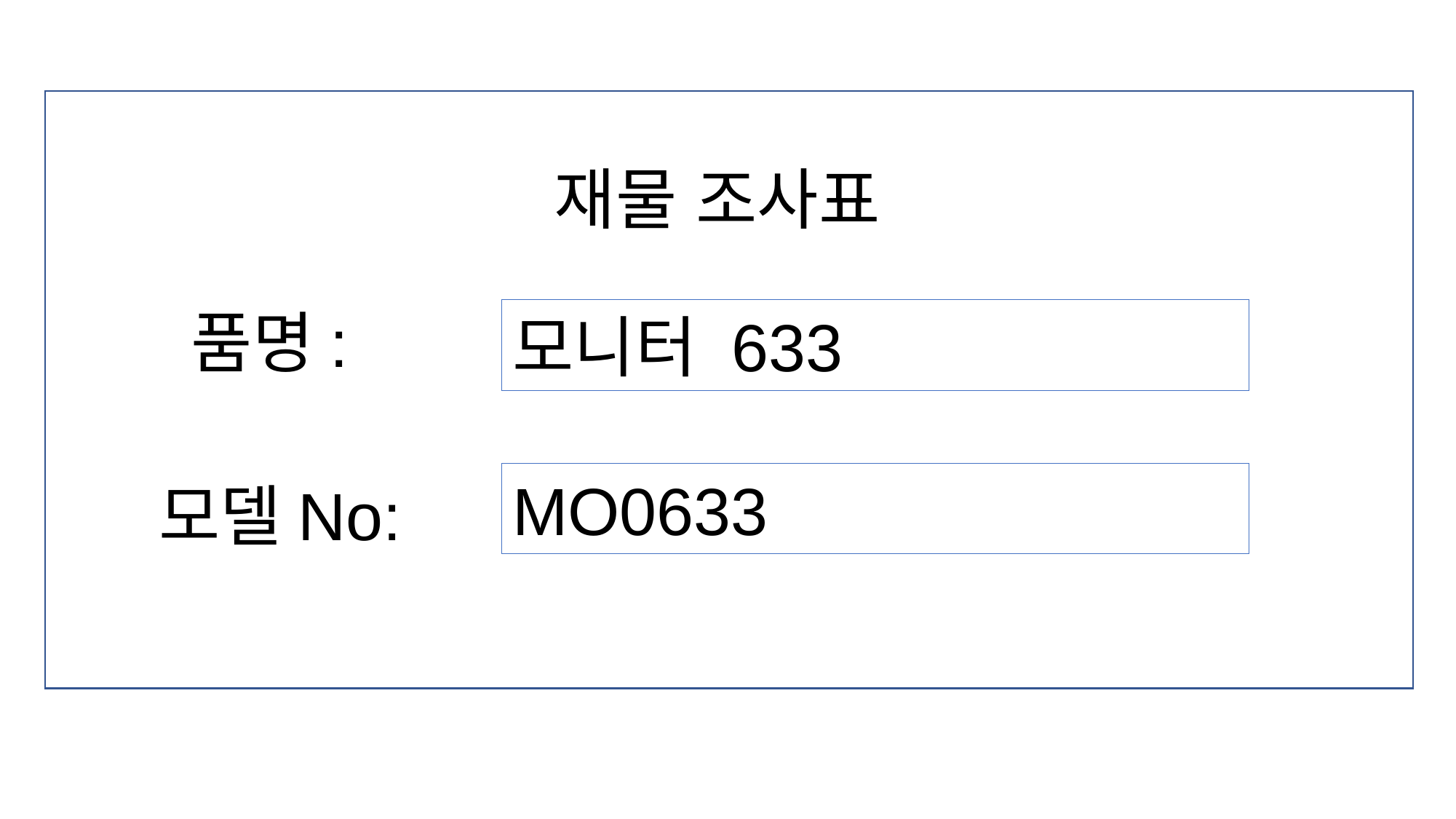

재물 조사표
품명:
모니터 633
MO0633
모델No: